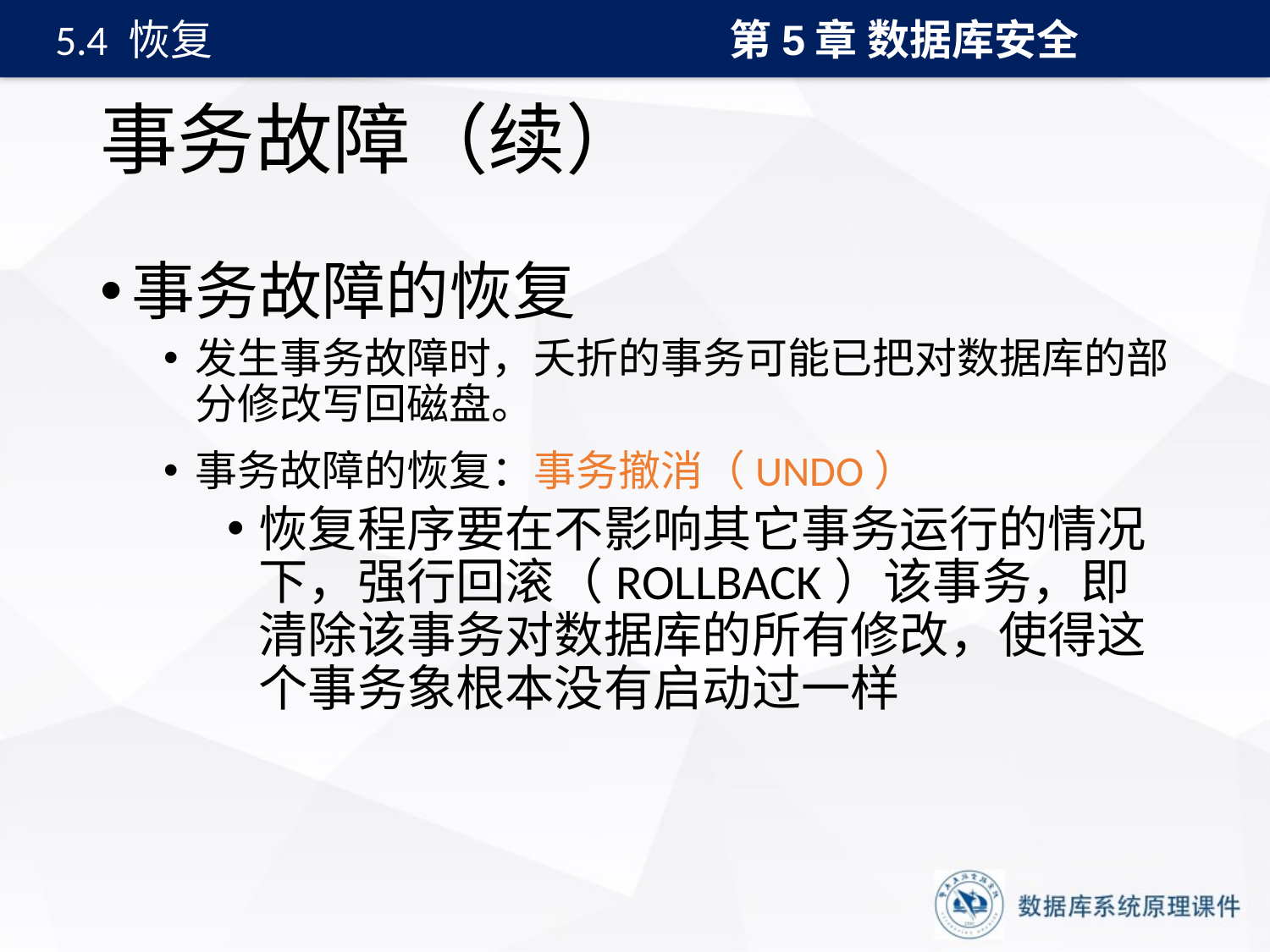

第5章 数据库安全
5.4 恢复
# 事务故障（续）
事务故障的恢复
发生事务故障时，夭折的事务可能已把对数据库的部分修改写回磁盘。
事务故障的恢复：事务撤消（UNDO）
恢复程序要在不影响其它事务运行的情况下，强行回滚（ROLLBACK）该事务，即清除该事务对数据库的所有修改，使得这个事务象根本没有启动过一样